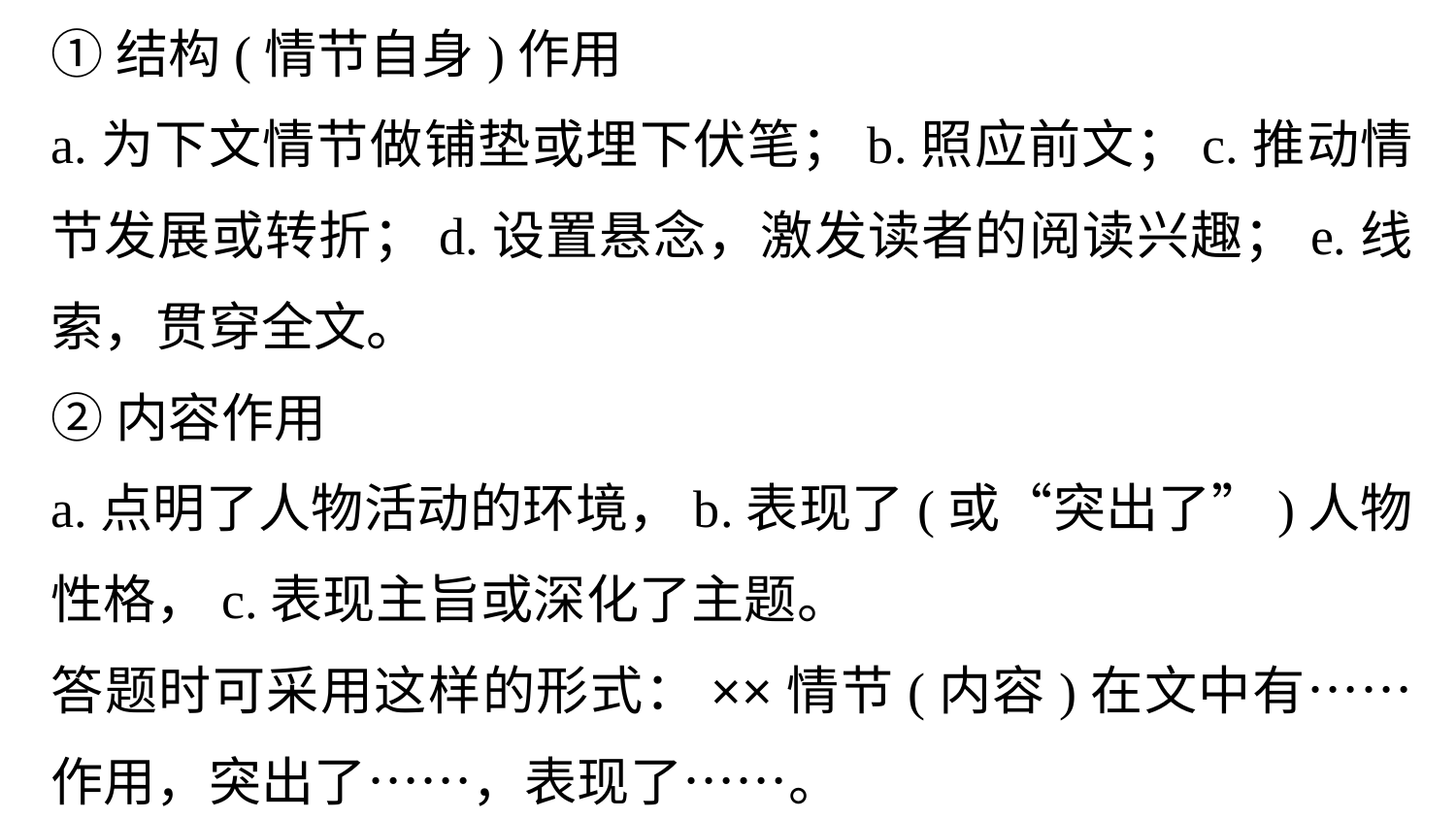

①结构(情节自身)作用
a.为下文情节做铺垫或埋下伏笔；b.照应前文；c.推动情节发展或转折；d.设置悬念，激发读者的阅读兴趣；e.线索，贯穿全文。
②内容作用
a.点明了人物活动的环境，b.表现了(或“突出了”)人物性格，c.表现主旨或深化了主题。
答题时可采用这样的形式：××情节(内容)在文中有……作用，突出了……，表现了……。